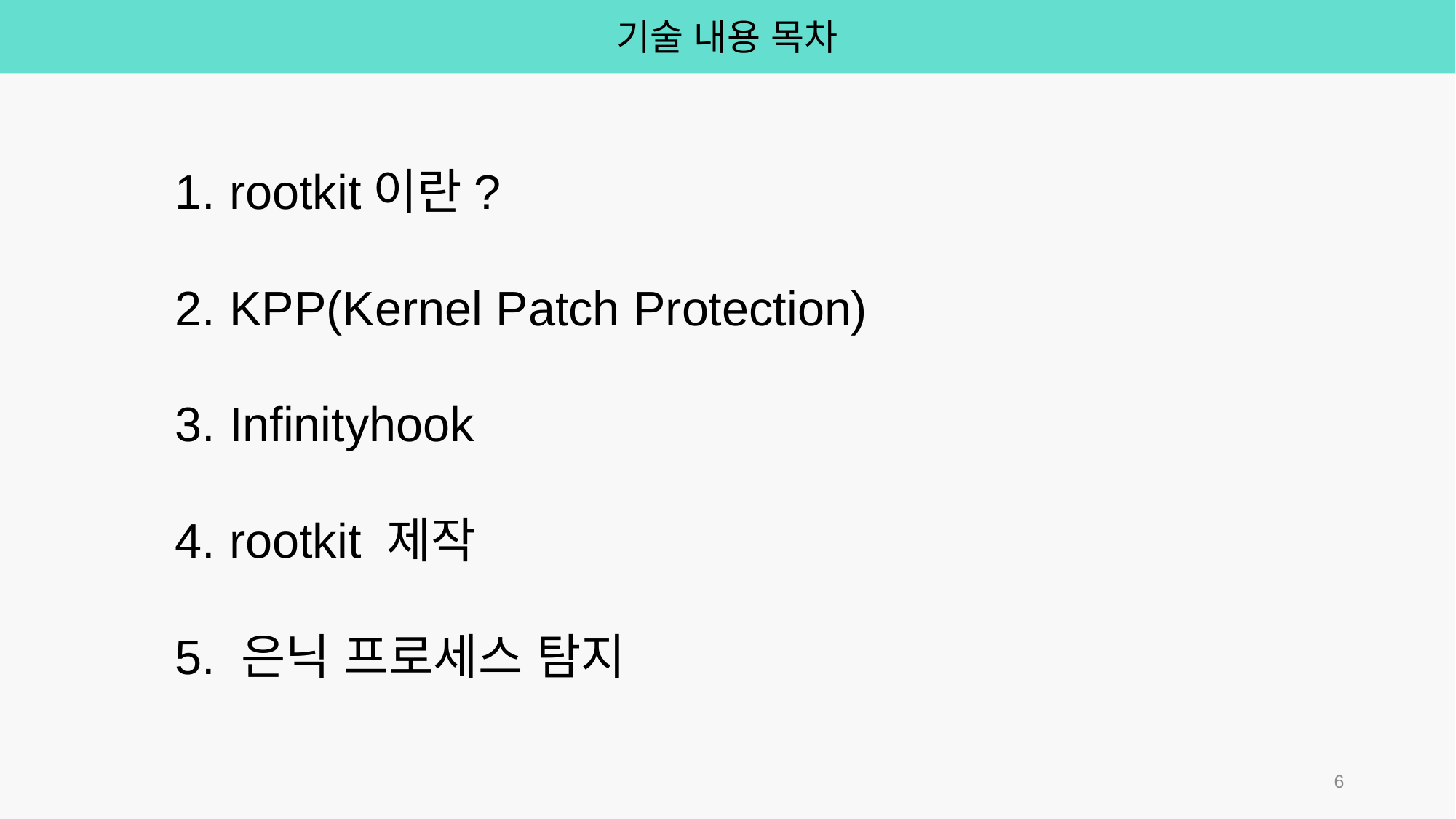

기술 내용 목차
 rootkit이란?

 KPP(Kernel Patch Protection)

 Infinityhook

 rootkit 제작

 은닉 프로세스 탐지
6